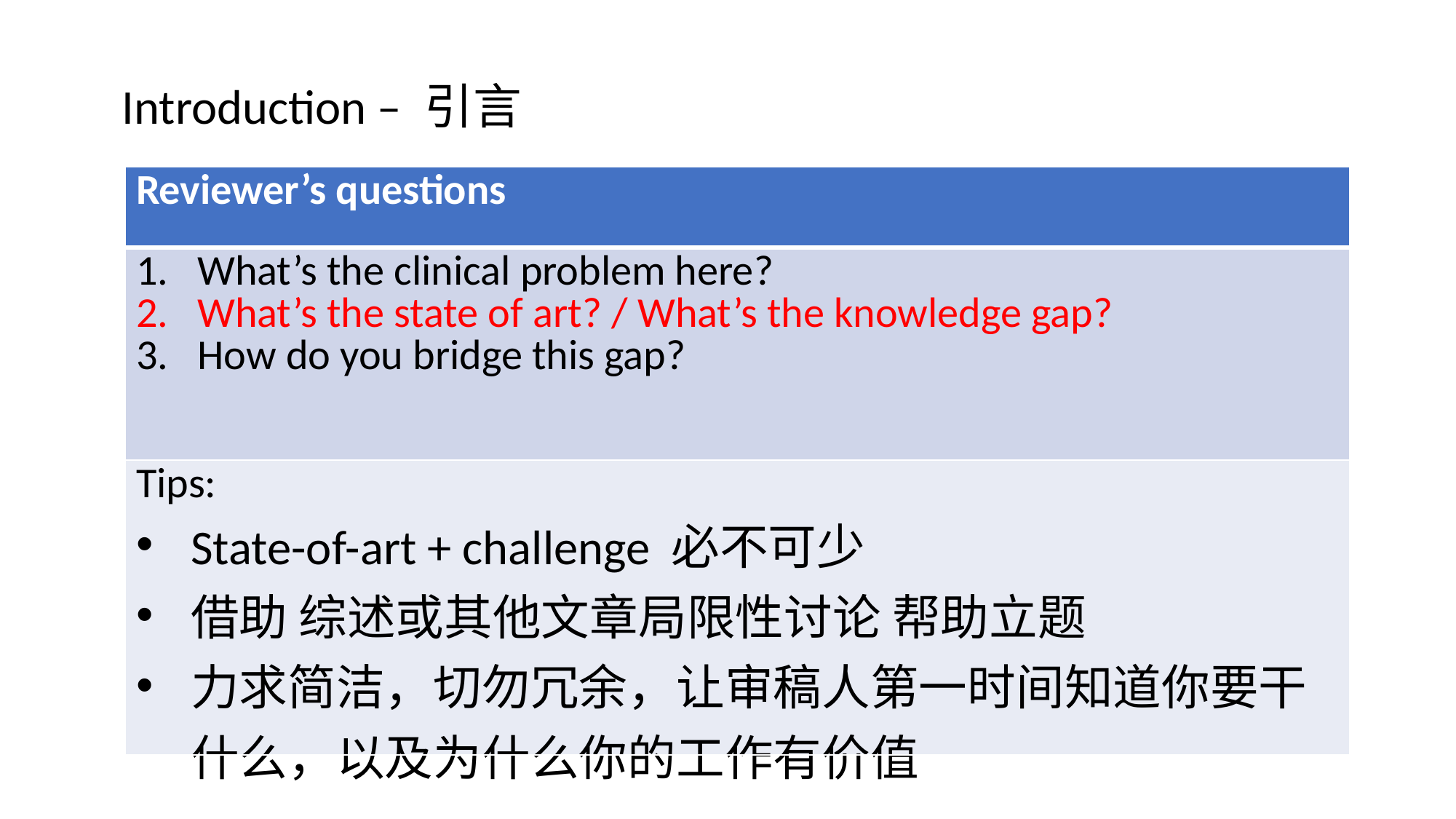

Introduction – 引言
| Reviewer’s questions |
| --- |
| What’s the clinical problem here? What’s the state of art? / What’s the knowledge gap? How do you bridge this gap? |
| Tips: State-of-art + challenge 必不可少 借助 综述或其他文章局限性讨论 帮助立题 力求简洁，切勿冗余，让审稿人第一时间知道你要干什么，以及为什么你的工作有价值 |